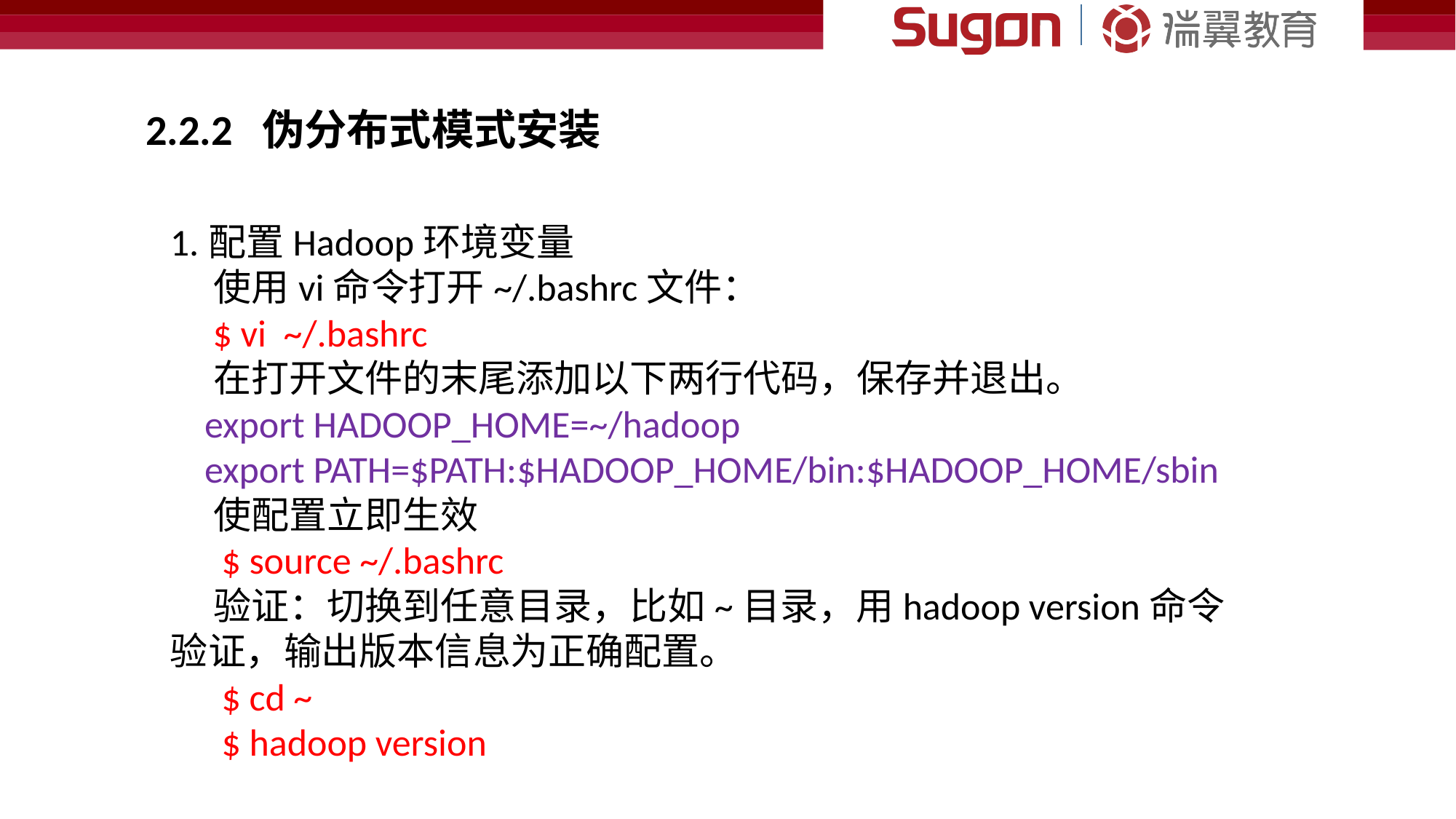

2.2.2  伪分布式模式安装
1.配置Hadoop环境变量
    使用vi命令打开~/.bashrc文件：
     $ vi  ~/.bashrc
    在打开文件的末尾添加以下两行代码，保存并退出。
    export HADOOP_HOME=~/hadoop
    export PATH=$PATH:$HADOOP_HOME/bin:$HADOOP_HOME/sbin
    使配置立即生效
      $ source ~/.bashrc
    验证：切换到任意目录，比如~目录，用hadoop version命令验证，输出版本信息为正确配置。
      $ cd ~
      $ hadoop version